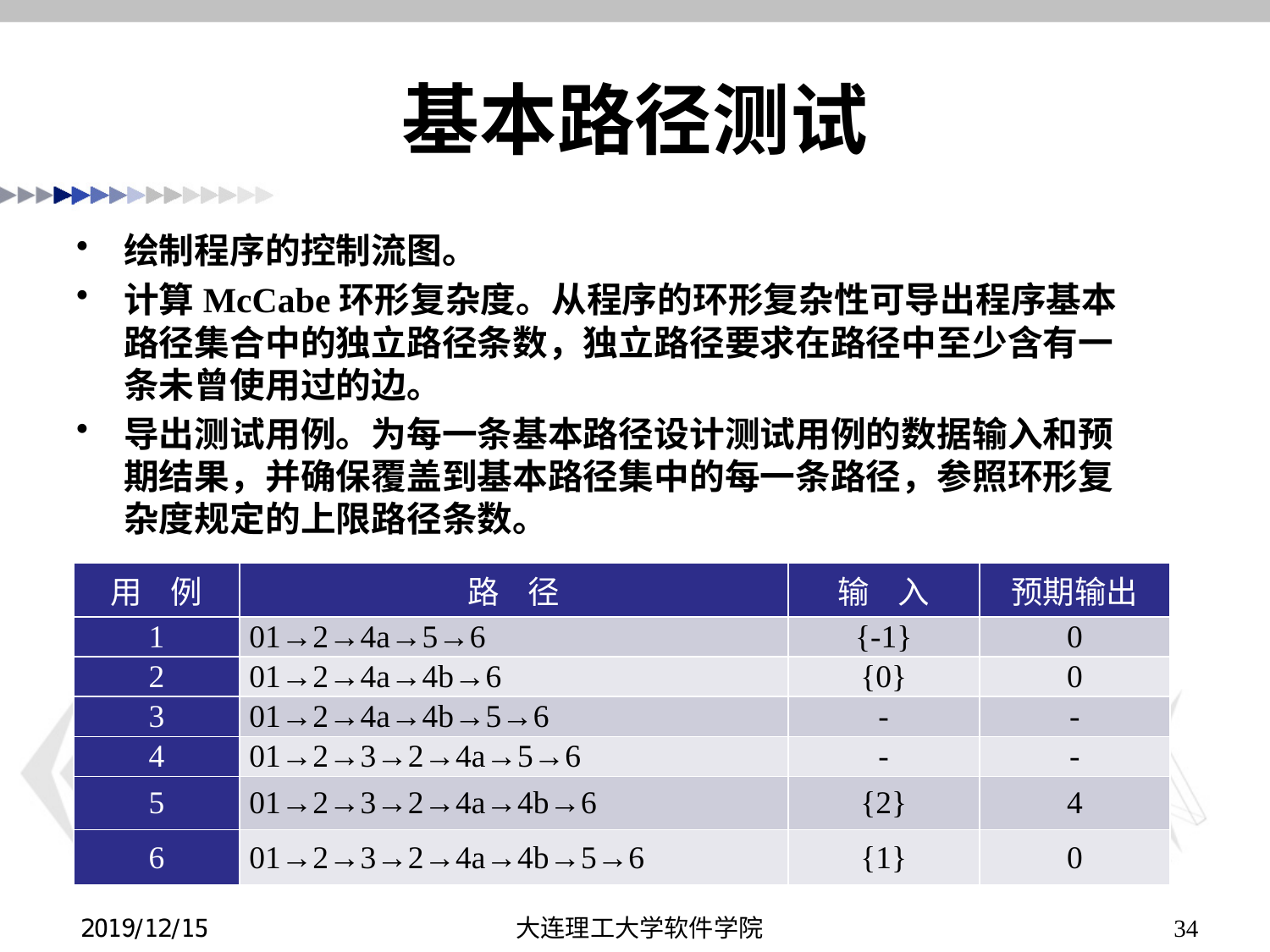

# 基本路径测试
绘制程序的控制流图。
计算McCabe环形复杂度。从程序的环形复杂性可导出程序基本路径集合中的独立路径条数，独立路径要求在路径中至少含有一条未曾使用过的边。
导出测试用例。为每一条基本路径设计测试用例的数据输入和预期结果，并确保覆盖到基本路径集中的每一条路径，参照环形复杂度规定的上限路径条数。
| 用 例 | 路 径 | 输 入 | 预期输出 |
| --- | --- | --- | --- |
| 1 | 01→2→4a→5→6 | {-1} | 0 |
| 2 | 01→2→4a→4b→6 | {0} | 0 |
| 3 | 01→2→4a→4b→5→6 | - | - |
| 4 | 01→2→3→2→4a→5→6 | - | - |
| 5 | 01→2→3→2→4a→4b→6 | {2} | 4 |
| 6 | 01→2→3→2→4a→4b→5→6 | {1} | 0 |
2019/12/15
大连理工大学软件学院
34